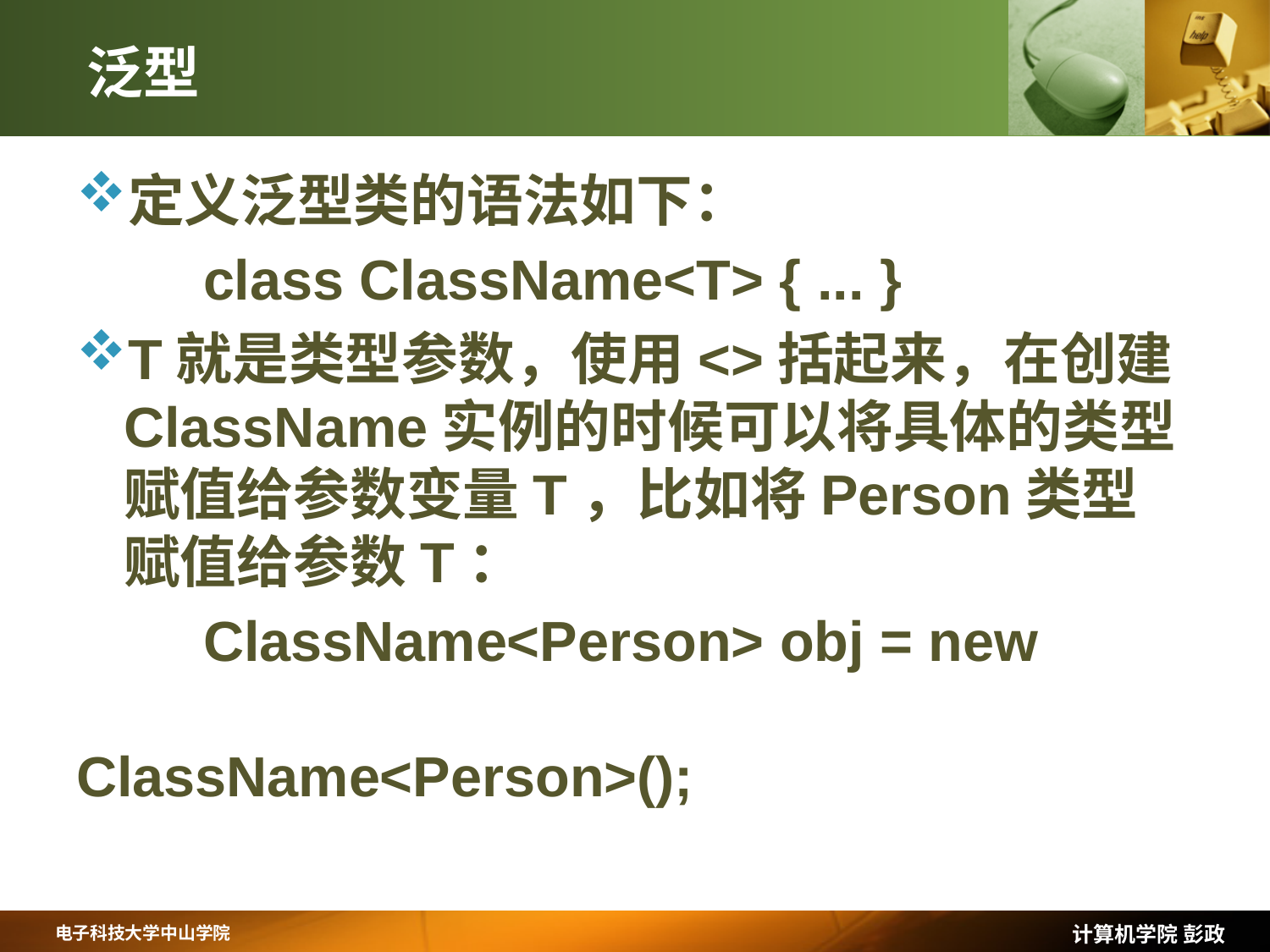

# 泛型
定义泛型类的语法如下：
	class ClassName<T> { ... }
T就是类型参数，使用<>括起来，在创建ClassName实例的时候可以将具体的类型赋值给参数变量T，比如将Person类型赋值给参数T：
	ClassName<Person> obj = new 					ClassName<Person>();
计算机学院 彭政
电子科技大学中山学院